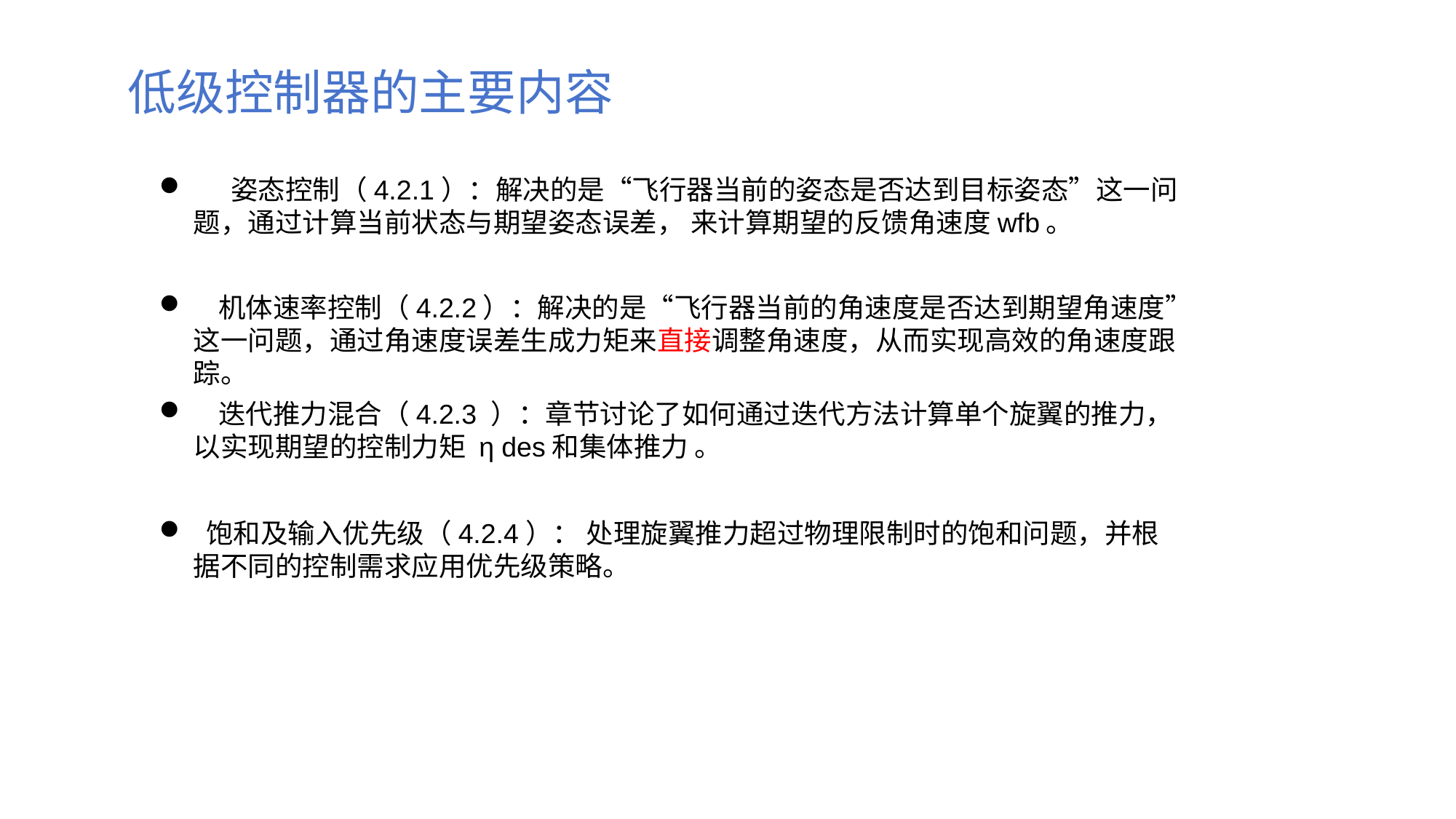

低级控制器的主要内容
     姿态控制（4.2.1）：解决的是“飞行器当前的姿态是否达到目标姿态”这一问题，通过计算当前状态与期望姿态误差， 来计算期望的反馈角速度wfb。
   机体速率控制（4.2.2）：解决的是“飞行器当前的角速度是否达到期望角速度”这一问题，通过角速度误差生成力矩来直接调整角速度，从而实现高效的角速度跟踪。
   迭代推力混合（4.2.3 ）：章节讨论了如何通过迭代方法计算单个旋翼的推力，以实现期望的控制力矩 η des和集体推力 。
 饱和及输入优先级（4.2.4）： 处理旋翼推力超过物理限制时的饱和问题，并根据不同的控制需求应用优先级策略。